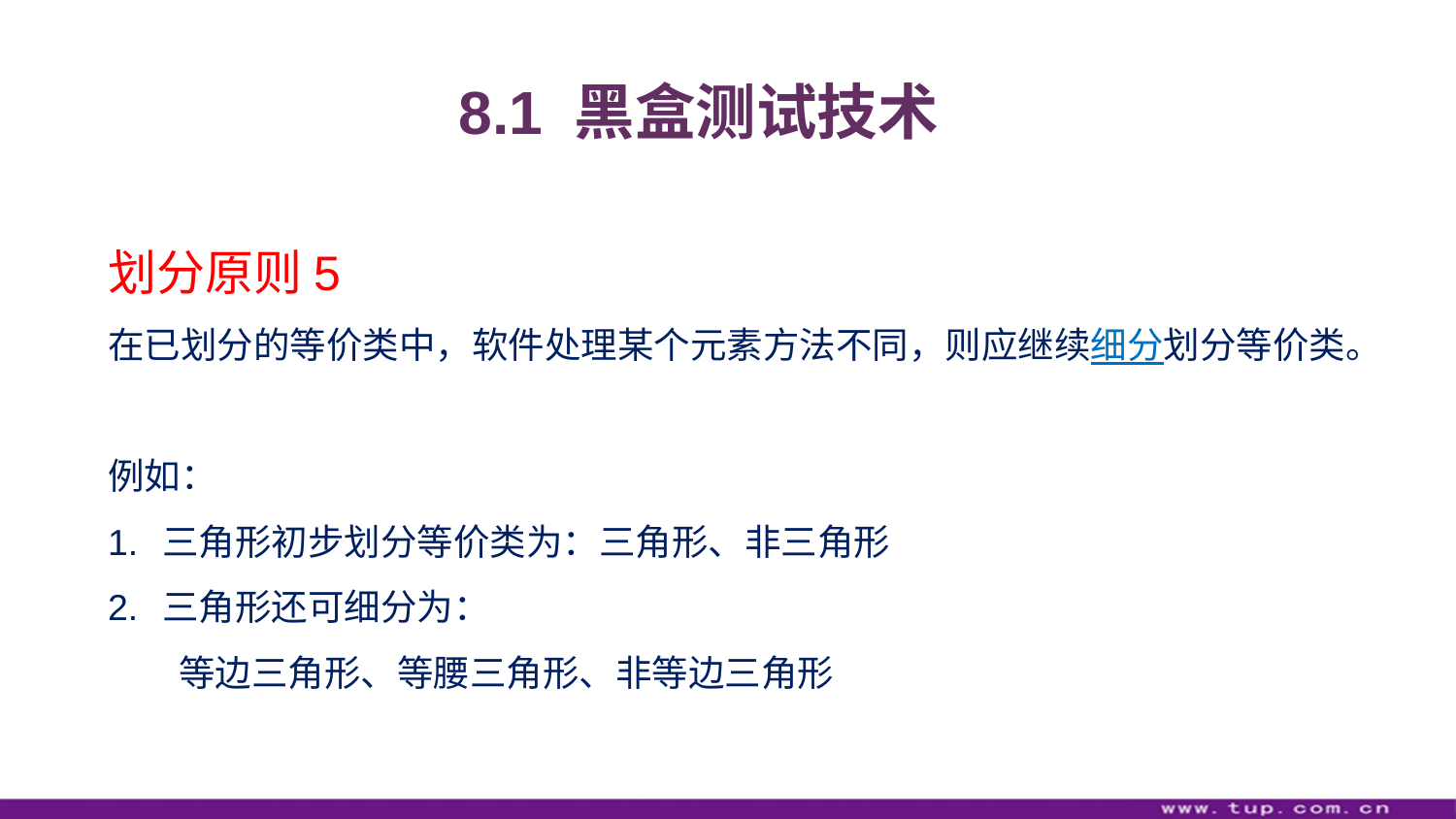

8.1 黑盒测试技术
划分原则5
在已划分的等价类中，软件处理某个元素方法不同，则应继续细分划分等价类。

例如：
三角形初步划分等价类为：三角形、非三角形
三角形还可细分为：
等边三角形、等腰三角形、非等边三角形